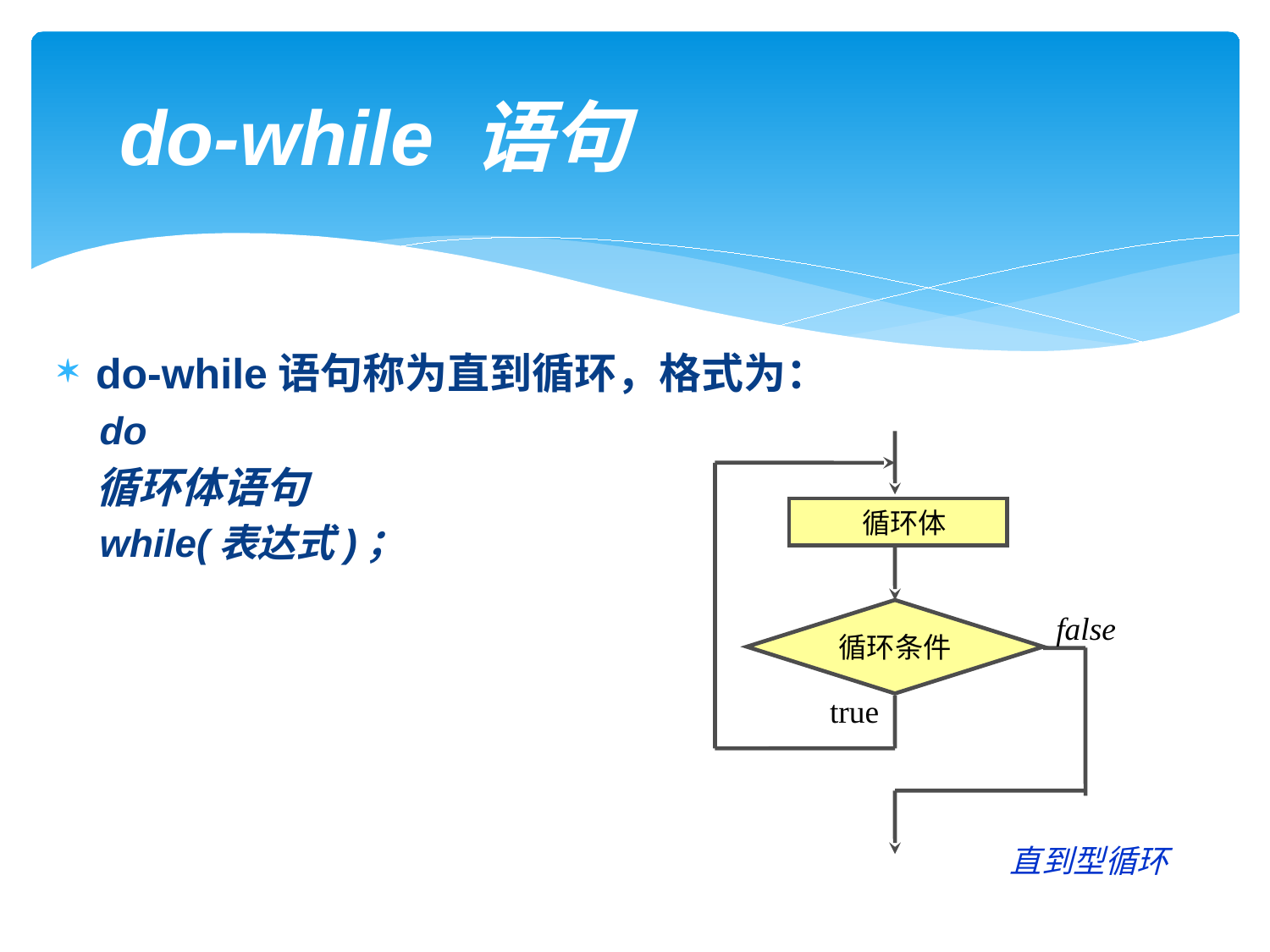

# do-while 语句
do-while语句称为直到循环，格式为：
do
  	循环体语句
while(表达式)；

  循环体

循环条件

false
true
直到型循环